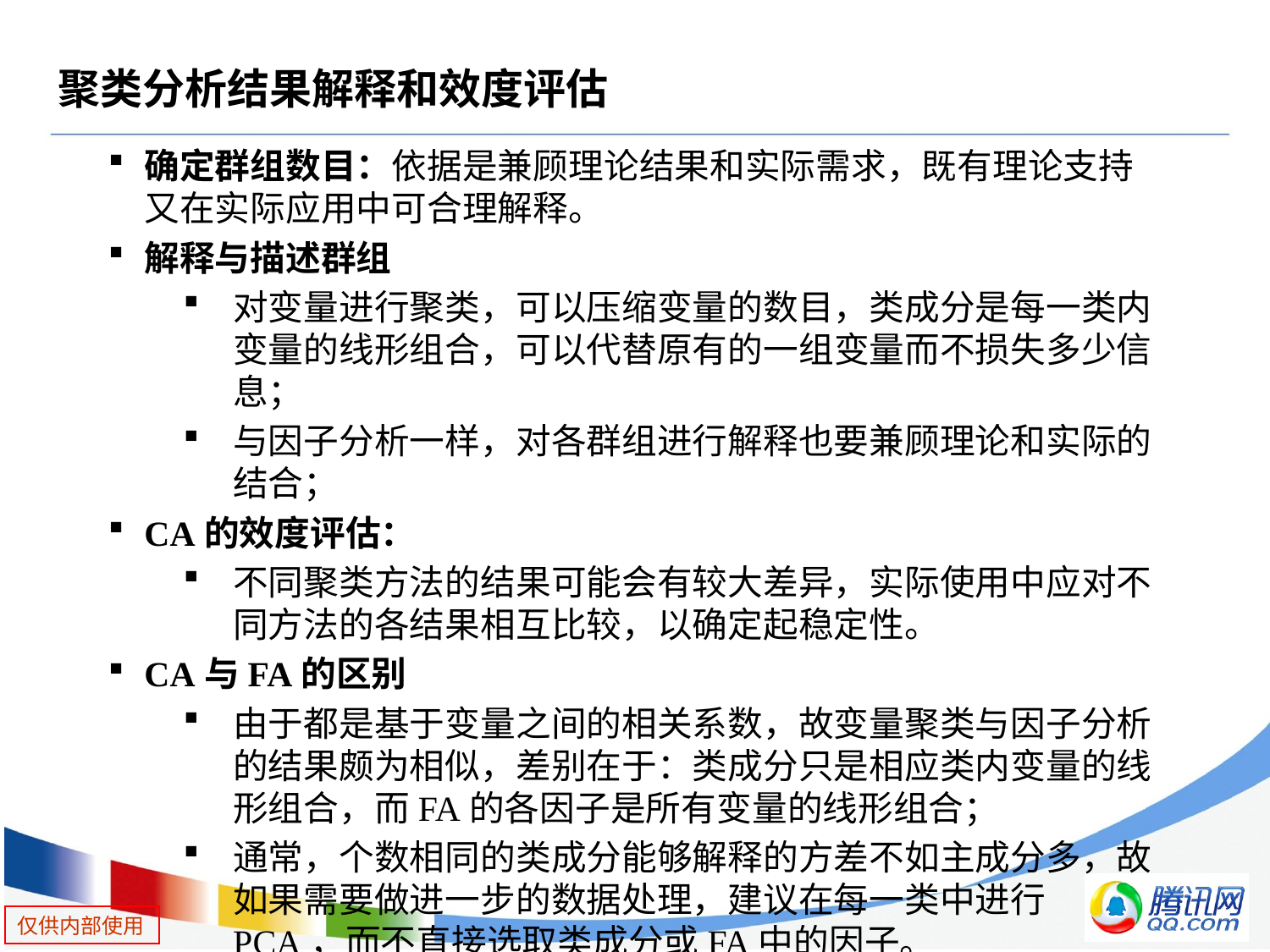

# 聚类分析结果解释和效度评估
确定群组数目：依据是兼顾理论结果和实际需求，既有理论支持又在实际应用中可合理解释。
解释与描述群组
对变量进行聚类，可以压缩变量的数目，类成分是每一类内变量的线形组合，可以代替原有的一组变量而不损失多少信息；
与因子分析一样，对各群组进行解释也要兼顾理论和实际的结合；
CA的效度评估：
不同聚类方法的结果可能会有较大差异，实际使用中应对不同方法的各结果相互比较，以确定起稳定性。
CA与FA的区别
由于都是基于变量之间的相关系数，故变量聚类与因子分析的结果颇为相似，差别在于：类成分只是相应类内变量的线形组合，而FA的各因子是所有变量的线形组合；
通常，个数相同的类成分能够解释的方差不如主成分多，故如果需要做进一步的数据处理，建议在每一类中进行PCA，而不直接选取类成分或FA中的因子。